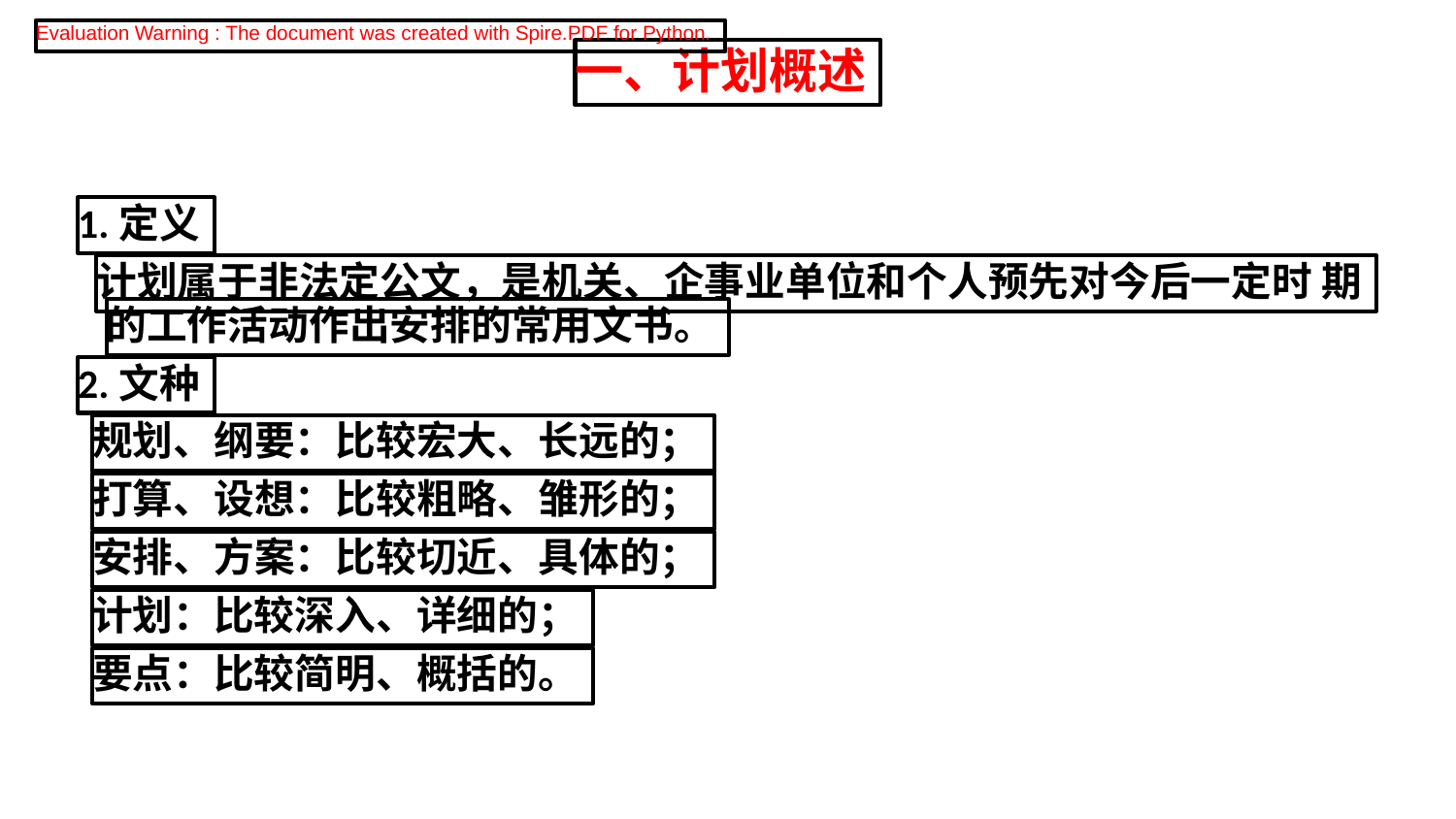

Evaluation Warning : The document was created with Spire.PDF for Python.
一、计划概述
1.定义
计划属于非法定公文，是机关、企事业单位和个人预先对今后一定时 期
的工作活动作出安排的常用文书。
2.文种
规划、纲要：比较宏大、长远的；
打算、设想：比较粗略、雏形的；
安排、方案：比较切近、具体的；
计划：比较深入、详细的；
要点：比较简明、概括的。